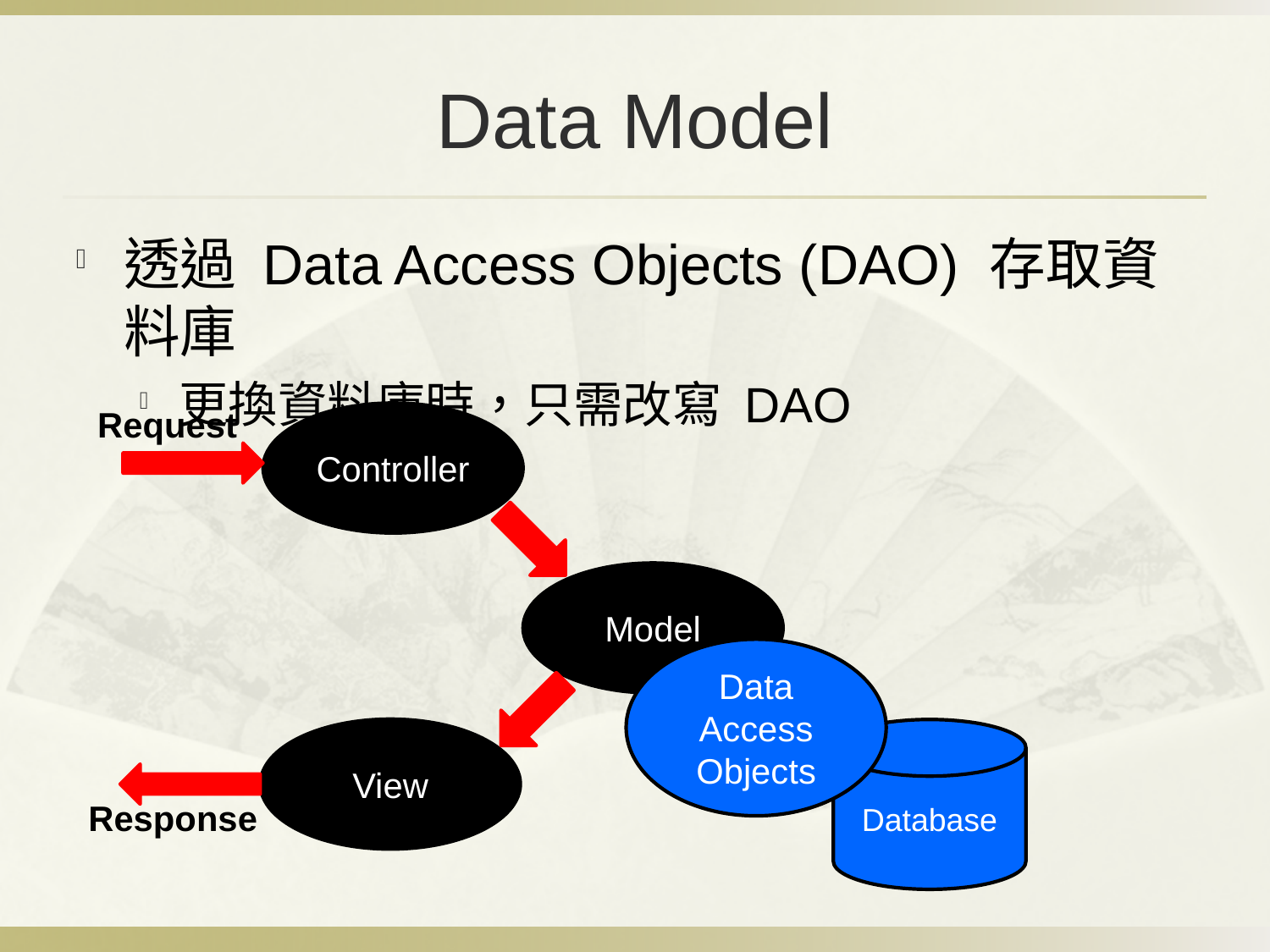

# Data Model
透過 Data Access Objects (DAO) 存取資料庫
更換資料庫時，只需改寫 DAO
Request
Controller

Model
Data Access Objects

View
Database

Response